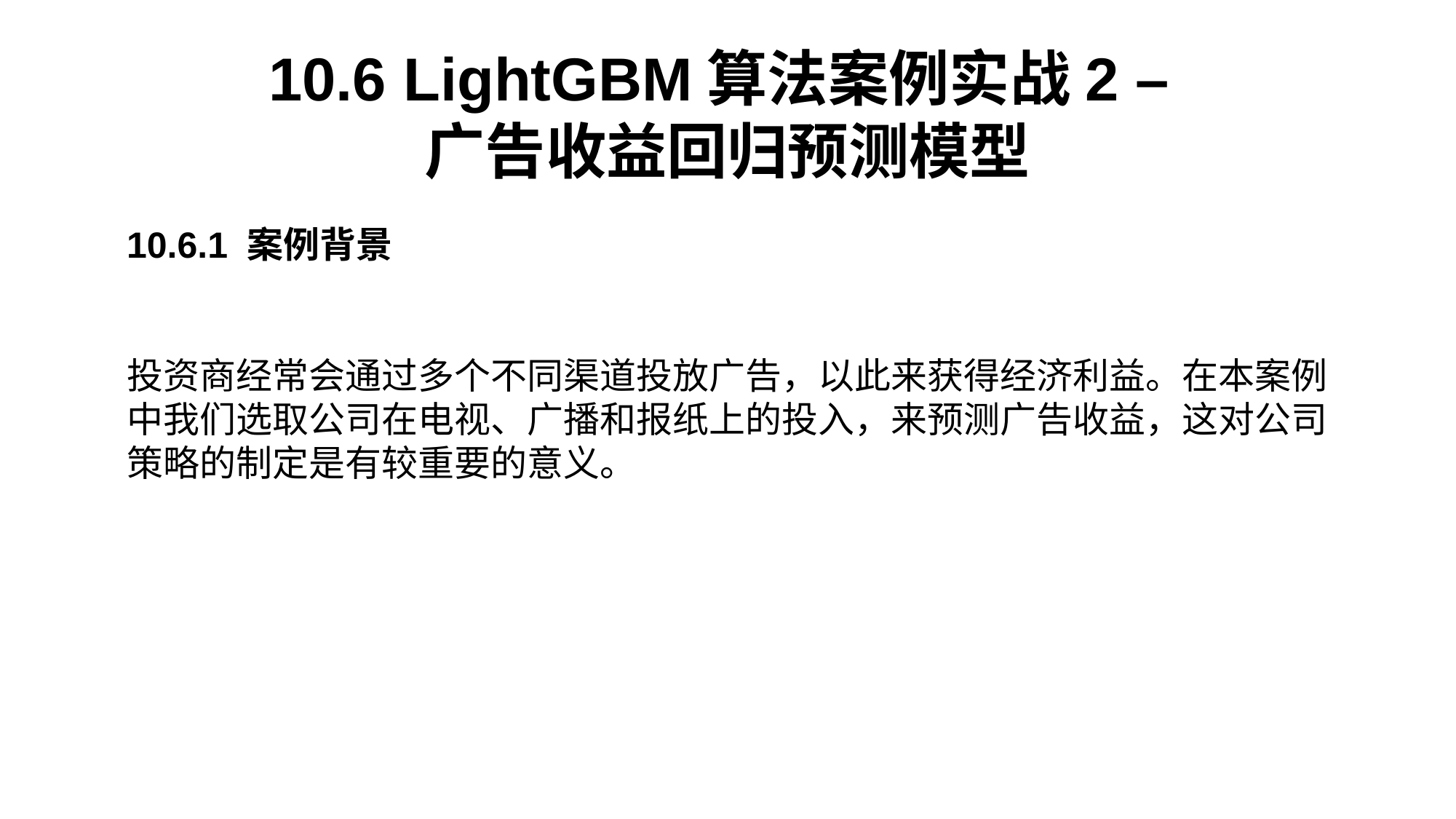

10.6 LightGBM算法案例实战2 –
广告收益回归预测模型
10.6.1 案例背景

投资商经常会通过多个不同渠道投放广告，以此来获得经济利益。在本案例中我们选取公司在电视、广播和报纸上的投入，来预测广告收益，这对公司策略的制定是有较重要的意义。